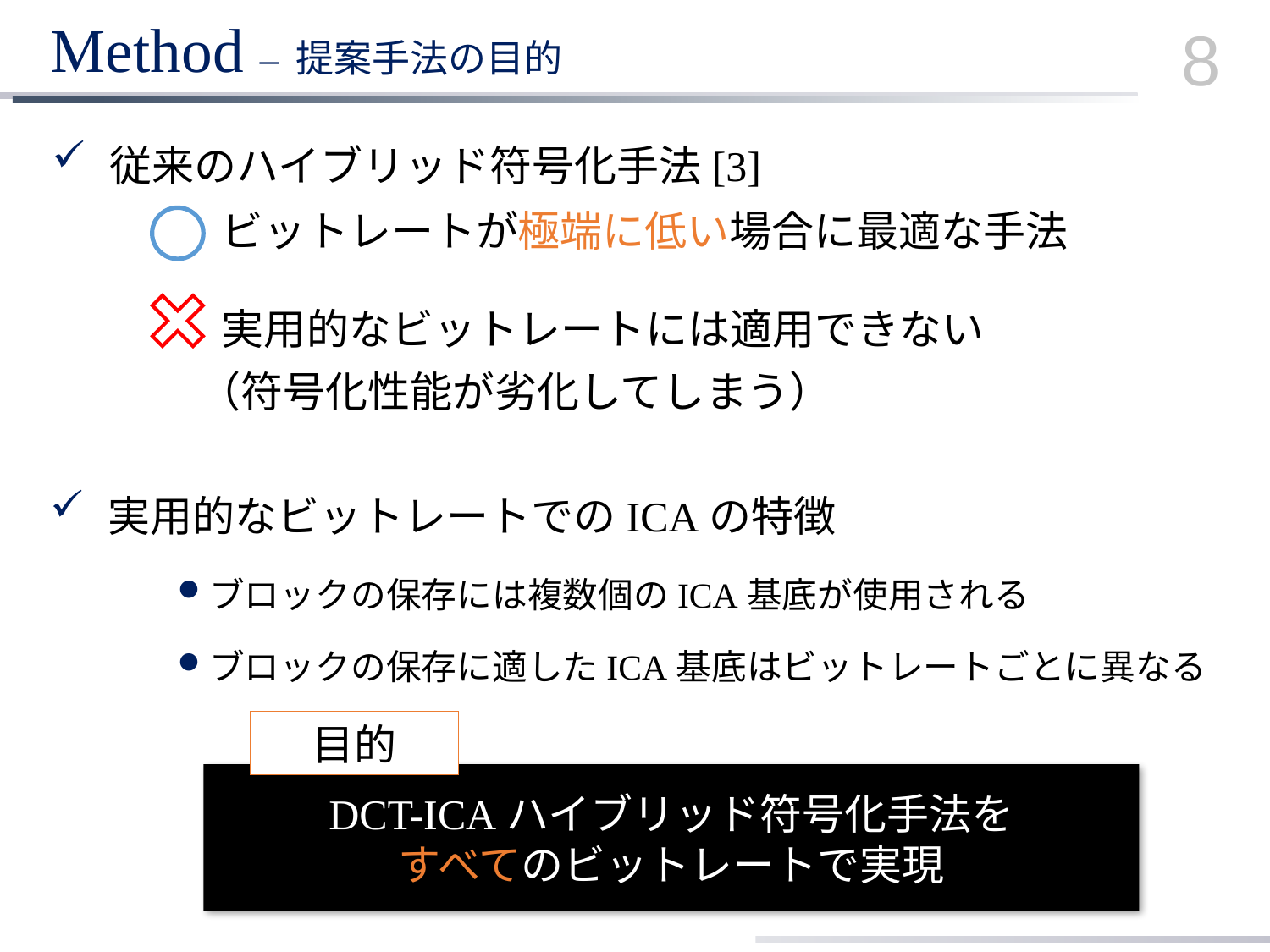

# Method – 提案手法の目的
8
 従来のハイブリッド符号化手法[3]
　　　　ビットレートが極端に低い場合に最適な手法
　　　　実用的なビットレートには適用できない
　　　  （符号化性能が劣化してしまう）

 実用的なビットレートでのICAの特徴
ブロックの保存には複数個のICA基底が使用される
ブロックの保存に適したICA基底はビットレートごとに異なる
目的
DCT-ICAハイブリッド符号化手法を
すべてのビットレートで実現